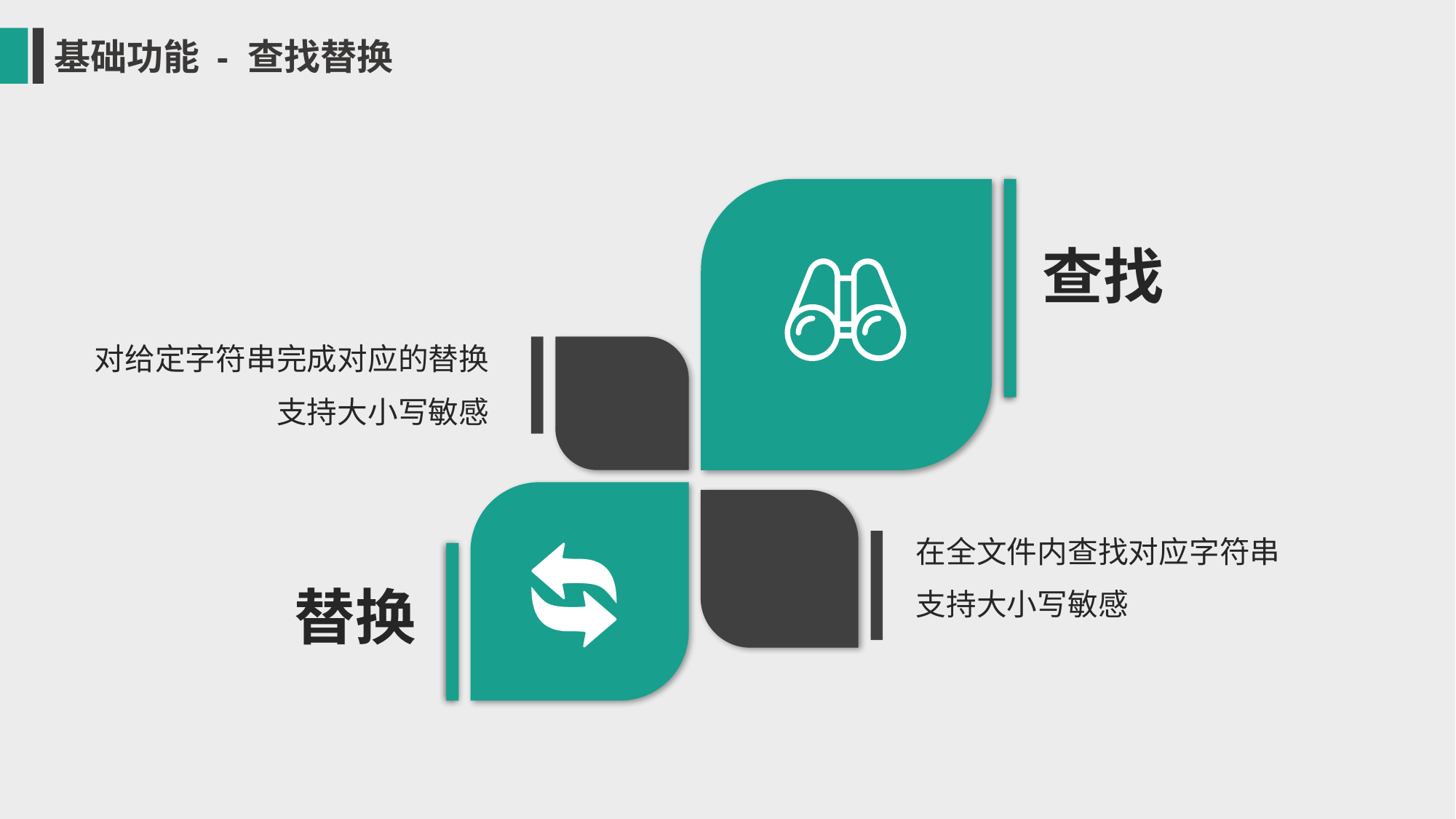

基础功能 - 查找替换

查找

对给定字符串完成对应的替换
支持大小写敏感

在全文件内查找对应字符串
支持大小写敏感

替换